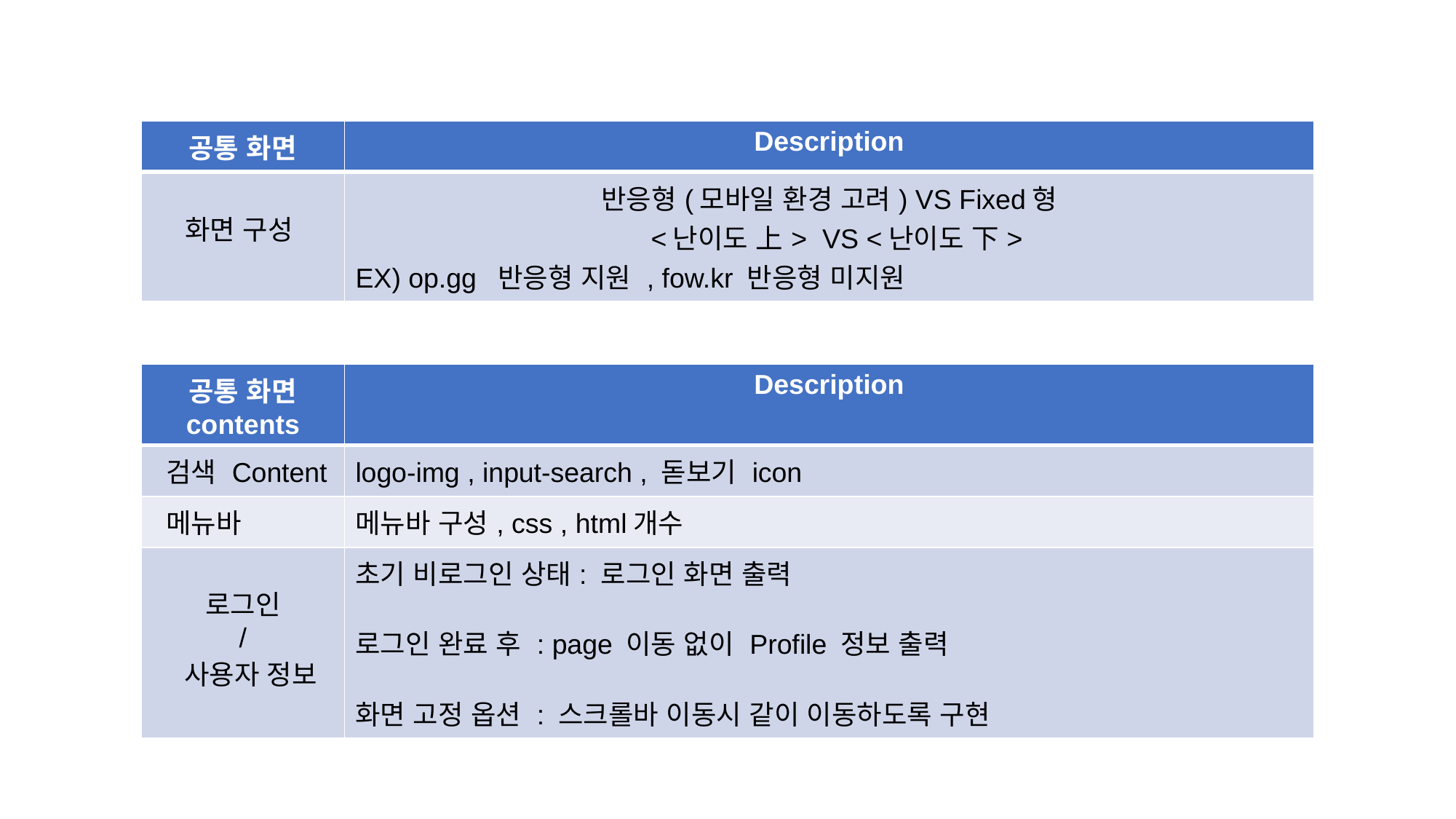

| 공통 화면 | Description |
| --- | --- |
| 화면 구성 | 반응형(모바일 환경 고려) VS Fixed형 <난이도 上> VS <난이도 下> EX) op.gg 반응형 지원 , fow.kr 반응형 미지원 |
| 공통 화면 contents | Description |
| --- | --- |
| 검색 Content | logo-img , input-search , 돋보기 icon |
| 메뉴바 | 메뉴바 구성, css , html개수 |
| 로그인 / 사용자 정보 | 초기 비로그인 상태: 로그인 화면 출력 로그인 완료 후 : page 이동 없이 Profile 정보 출력 화면 고정 옵션 : 스크롤바 이동시 같이 이동하도록 구현 |